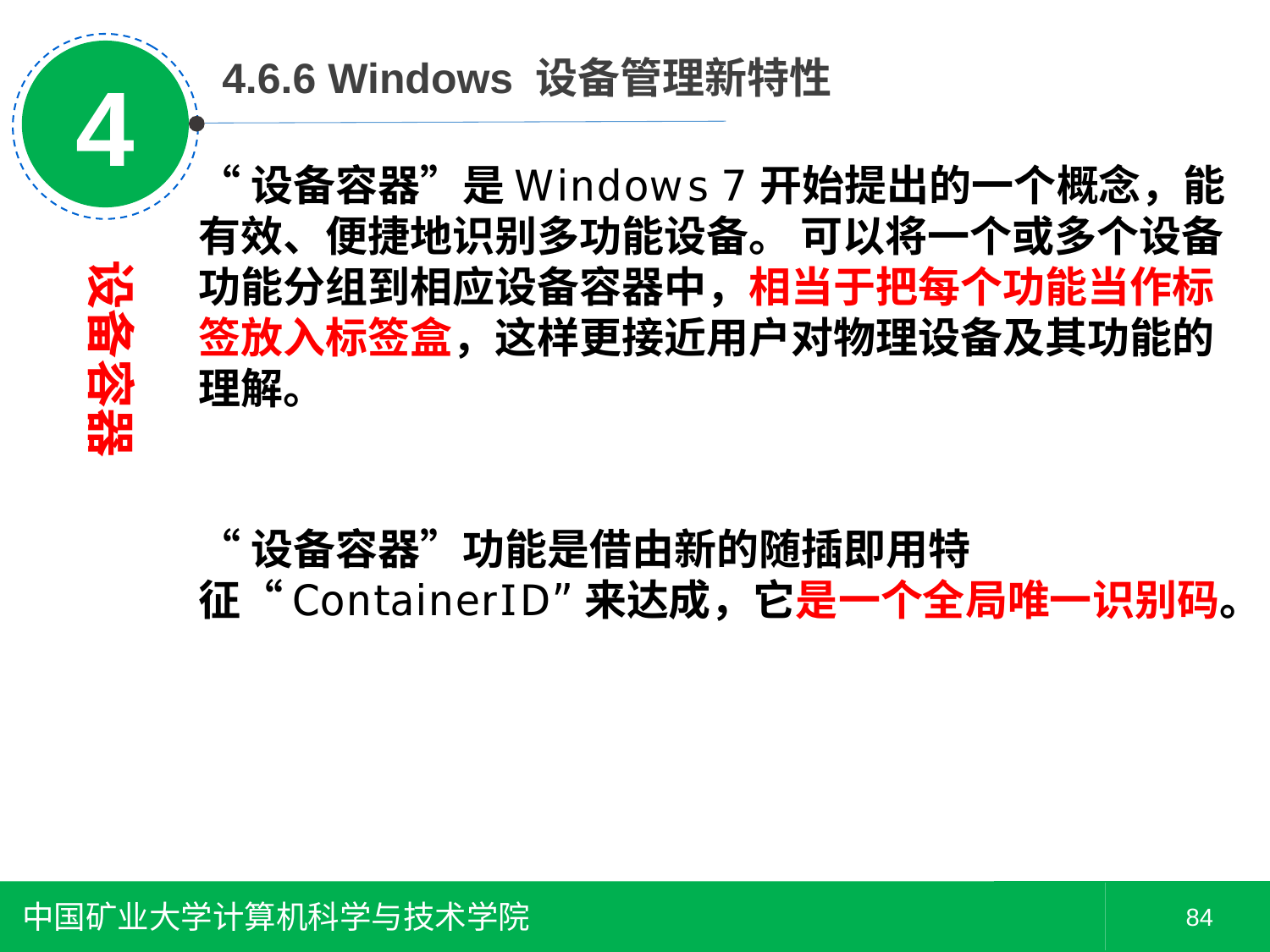

4
  4.6.6 Windows 设备管理新特性

“设备容器”是Windows 7开始提出的一个概念，能有效、便捷地识别多功能设备。 可以将一个或多个设备功能分组到相应设备容器中，相当于把每个功能当作标签放入标签盒，这样更接近用户对物理设备及其功能的理解。
设备容器
“设备容器”功能是借由新的随插即用特征“ContainerID”来达成，它是一个全局唯一识别码。